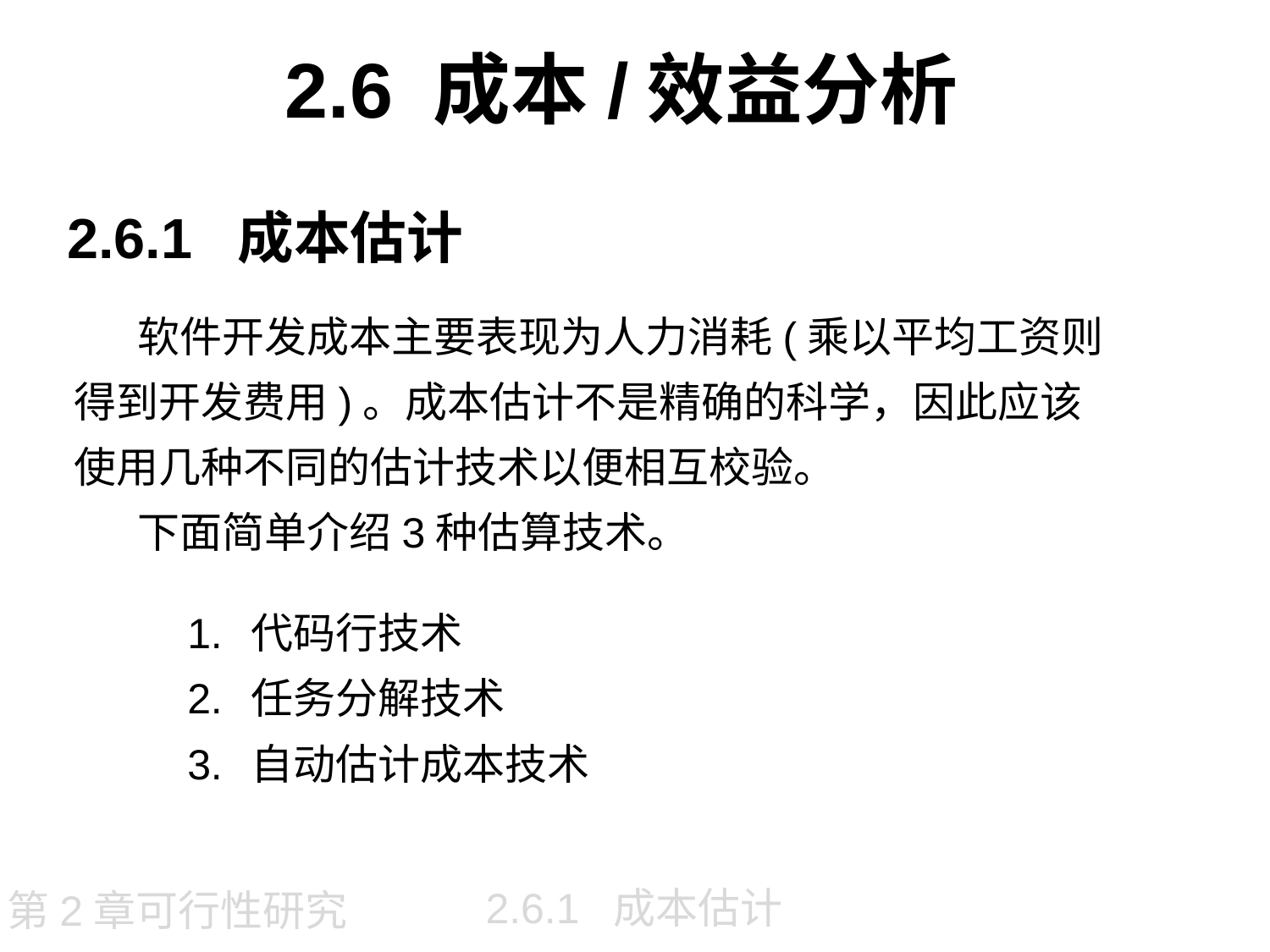

# 2.6 成本/效益分析
2.6.1  成本估计
软件开发成本主要表现为人力消耗(乘以平均工资则得到开发费用)。成本估计不是精确的科学，因此应该使用几种不同的估计技术以便相互校验。
下面简单介绍3种估算技术。
代码行技术
任务分解技术
自动估计成本技术
2.6.1  成本估计
第2章可行性研究